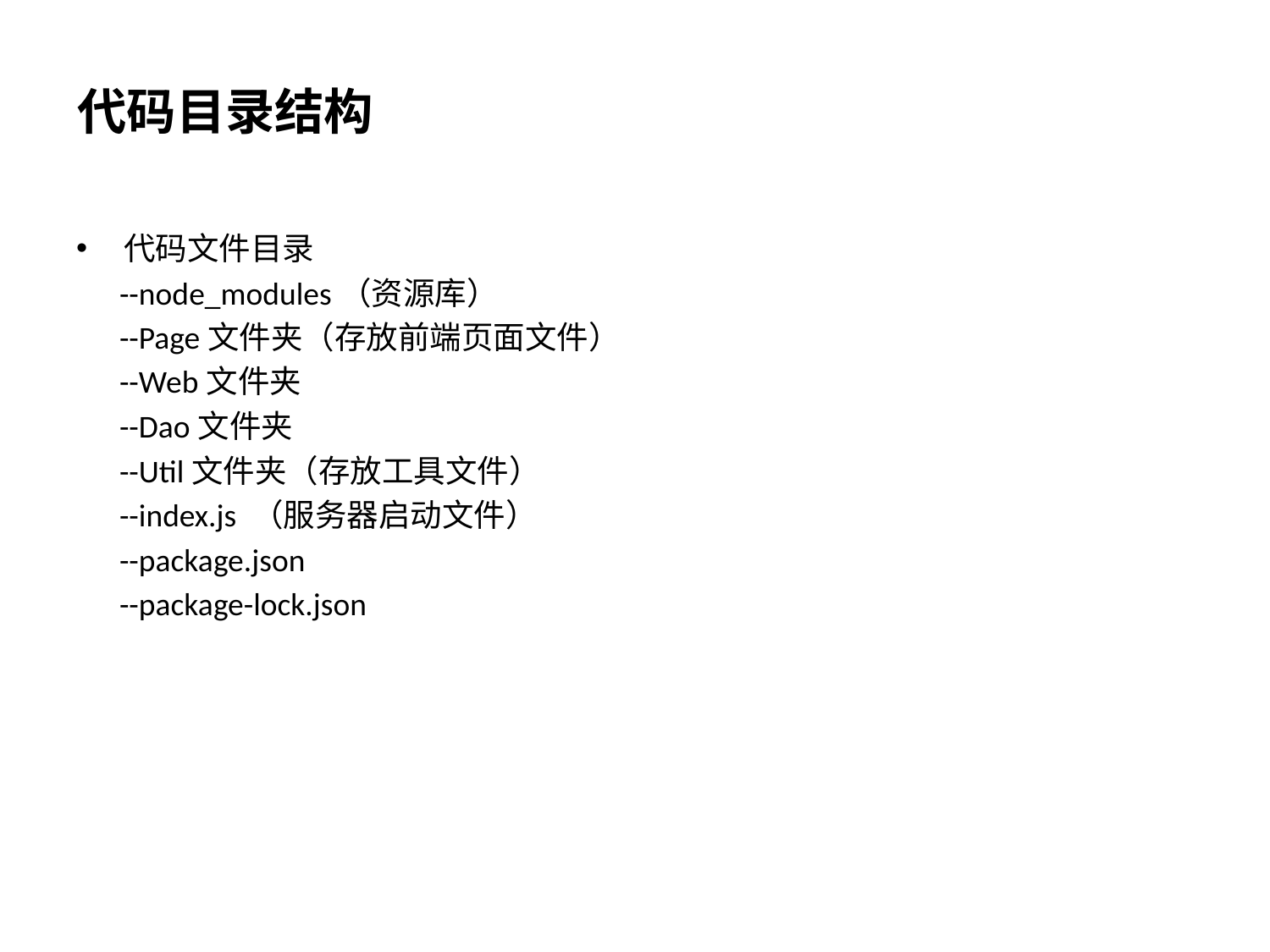

# 代码目录结构
代码文件目录
      --node_modules（资源库）
      --Page文件夹（存放前端页面文件）
      --Web文件夹
      --Dao文件夹
      --Util文件夹（存放工具文件）
      --index.js （服务器启动文件）
      --package.json
      --package-lock.json